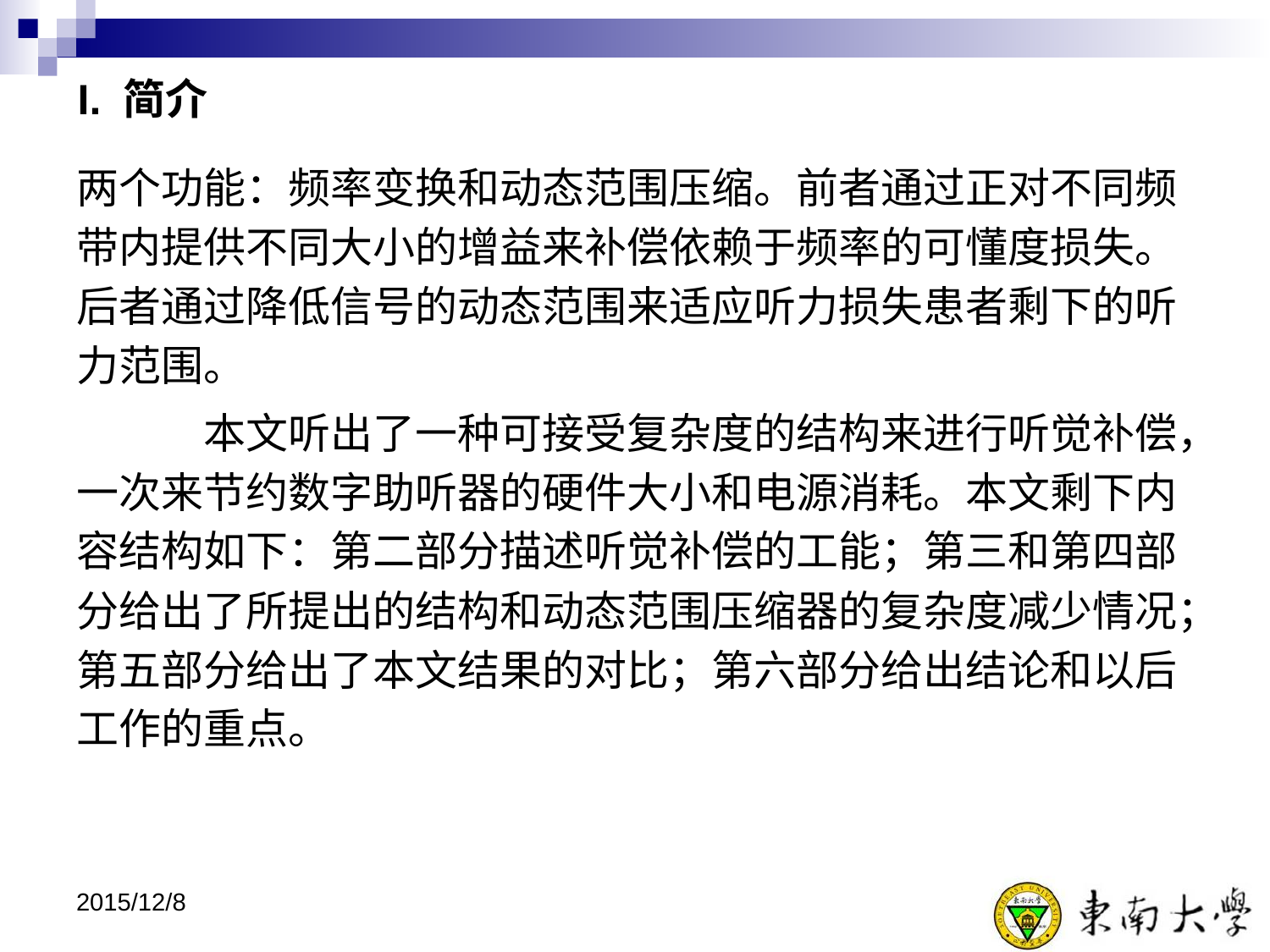

# I. 简介
两个功能：频率变换和动态范围压缩。前者通过正对不同频带内提供不同大小的增益来补偿依赖于频率的可懂度损失。后者通过降低信号的动态范围来适应听力损失患者剩下的听力范围。
	本文听出了一种可接受复杂度的结构来进行听觉补偿，一次来节约数字助听器的硬件大小和电源消耗。本文剩下内容结构如下：第二部分描述听觉补偿的工能；第三和第四部分给出了所提出的结构和动态范围压缩器的复杂度减少情况；第五部分给出了本文结果的对比；第六部分给出结论和以后工作的重点。
2015/12/8